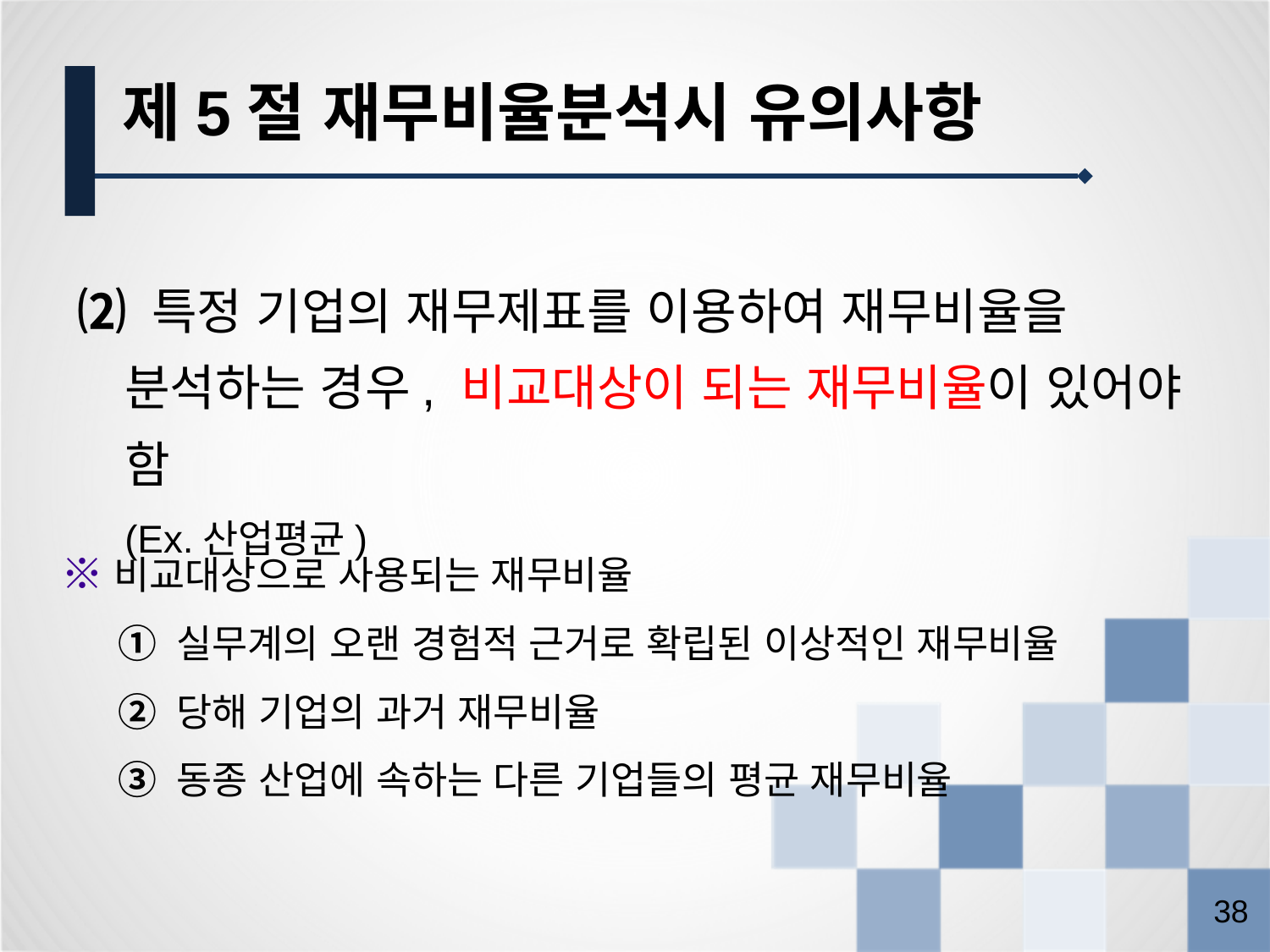

제5절 재무비율분석시 유의사항

⑵ 특정 기업의 재무제표를 이용하여 재무비율을 분석하는 경우, 비교대상이 되는 재무비율이 있어야 함
	(Ex.산업평균)
  ※비교대상으로 사용되는 재무비율
       ① 실무계의 오랜 경험적 근거로 확립된 이상적인 재무비율
       ② 당해 기업의 과거 재무비율
       ③ 동종 산업에 속하는 다른 기업들의 평균 재무비율
38